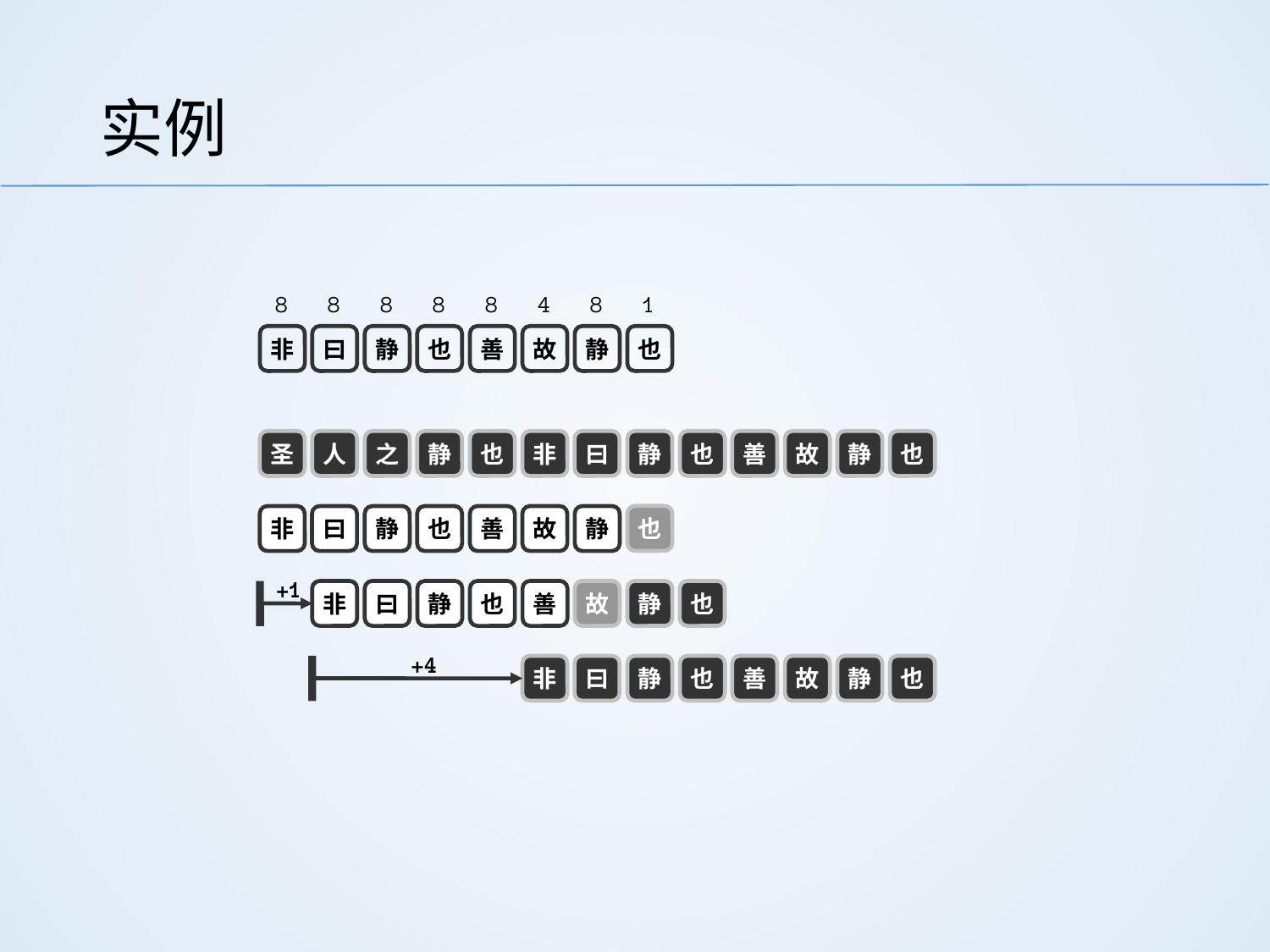

# 实例

8
8
8
8
8
4
8
1
非
曰
静
也
善
故
静
也
圣
人
之
静
也
非
曰
静
也
善
故
静
也
也
非
曰
静
也
善
故
静
+1

非
曰
静
也
善
故
静
也

+4

非
曰
静
也
善
故
静
也